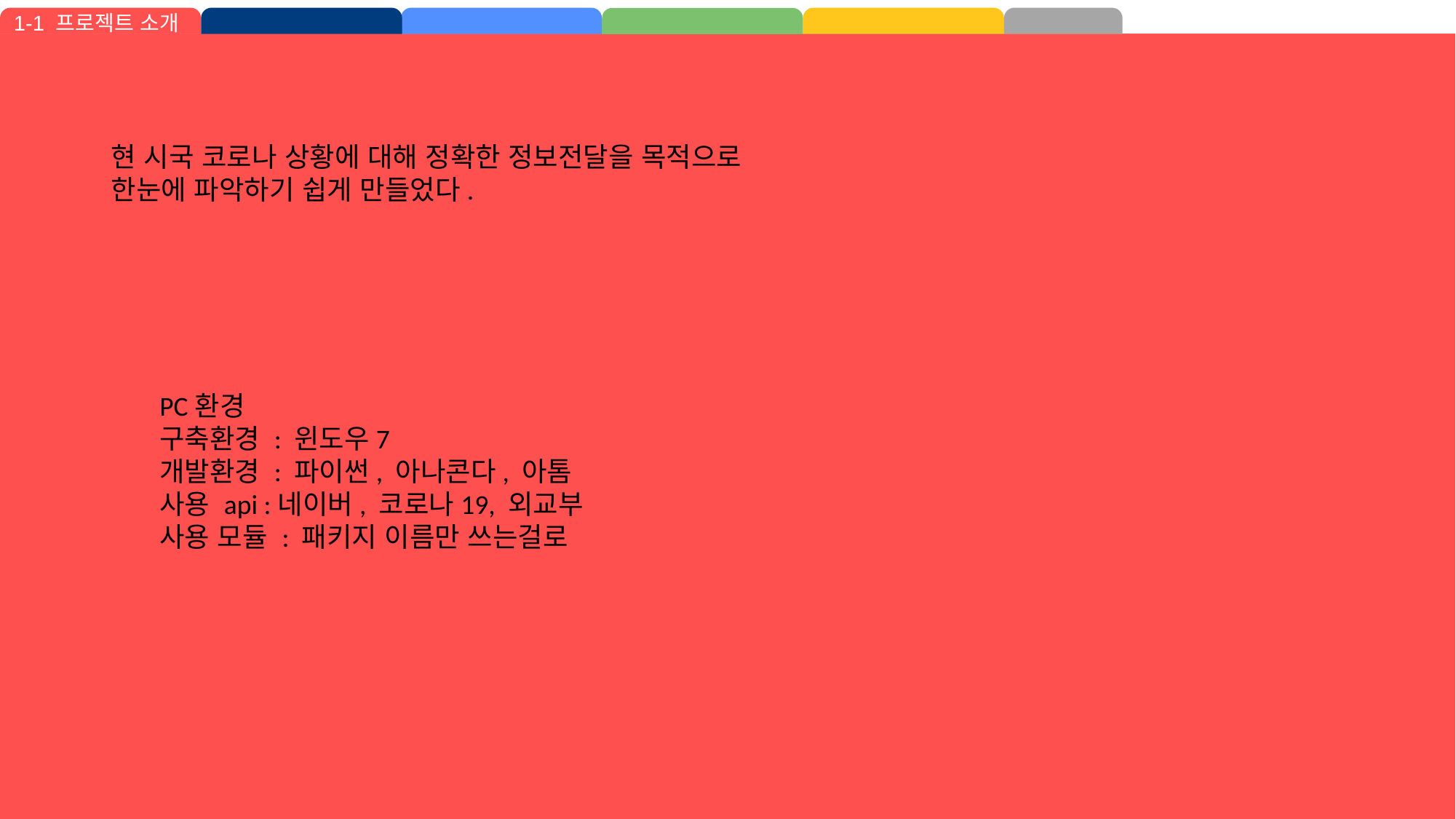

1-1 프로젝트 소개

현 시국 코로나 상황에 대해 정확한 정보전달을 목적으로
한눈에 파악하기 쉽게 만들었다.
PC환경
구축환경 : 윈도우7
개발환경 : 파이썬, 아나콘다, 아톰
사용 api :네이버, 코로나19, 외교부
사용 모듈 : 패키지 이름만 쓰는걸로